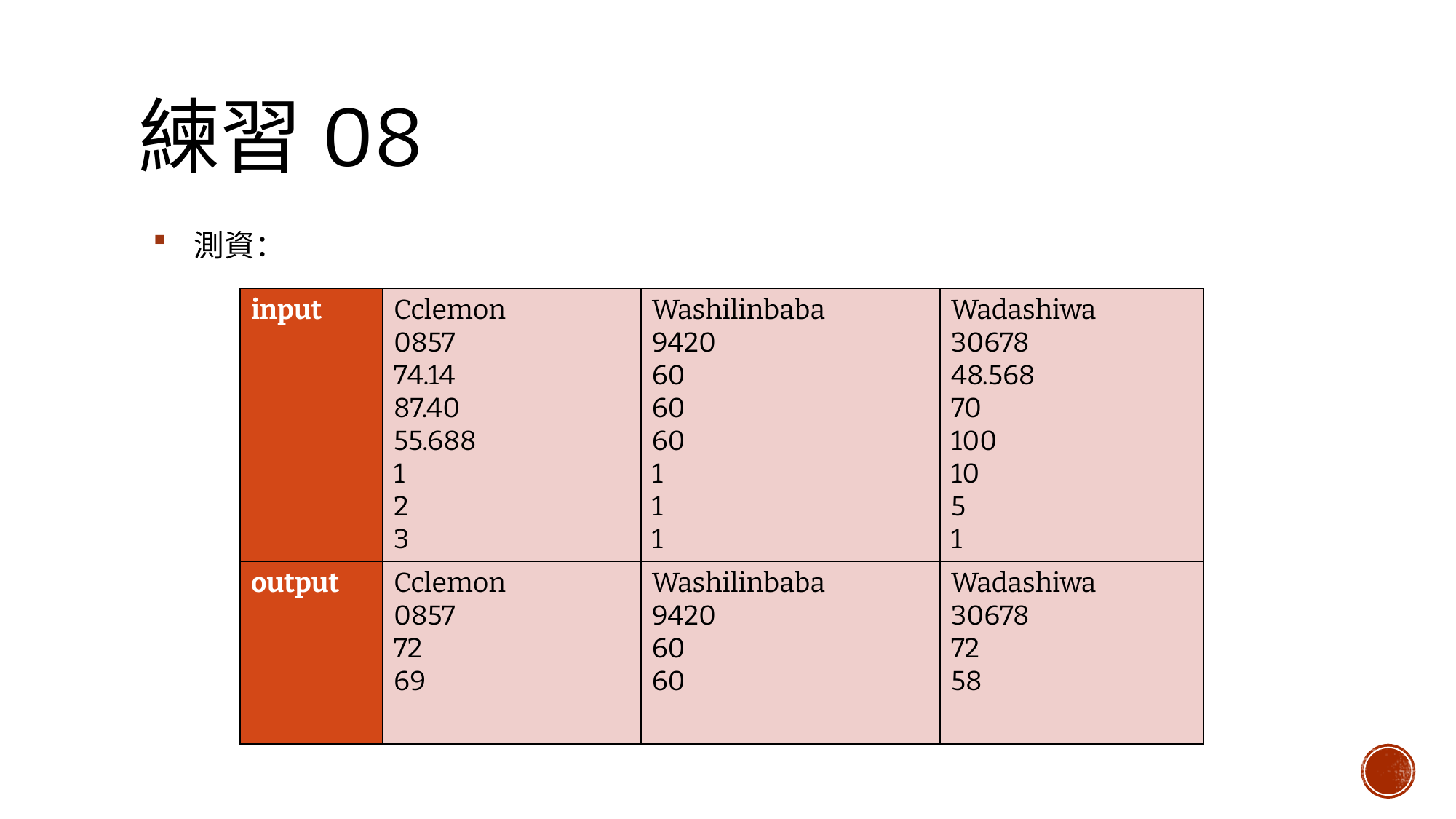

# 練習08
測資：
| input | Cclemon 0857 74.14 87.40 55.688 1 2 3 | Washilinbaba 9420 60 60 60 1 1 1 | Wadashiwa 30678 48.568 70 100 10 5 1 |
| --- | --- | --- | --- |
| output | Cclemon 0857 72 69 | Washilinbaba 9420 60 60 | Wadashiwa 30678 72 58 |